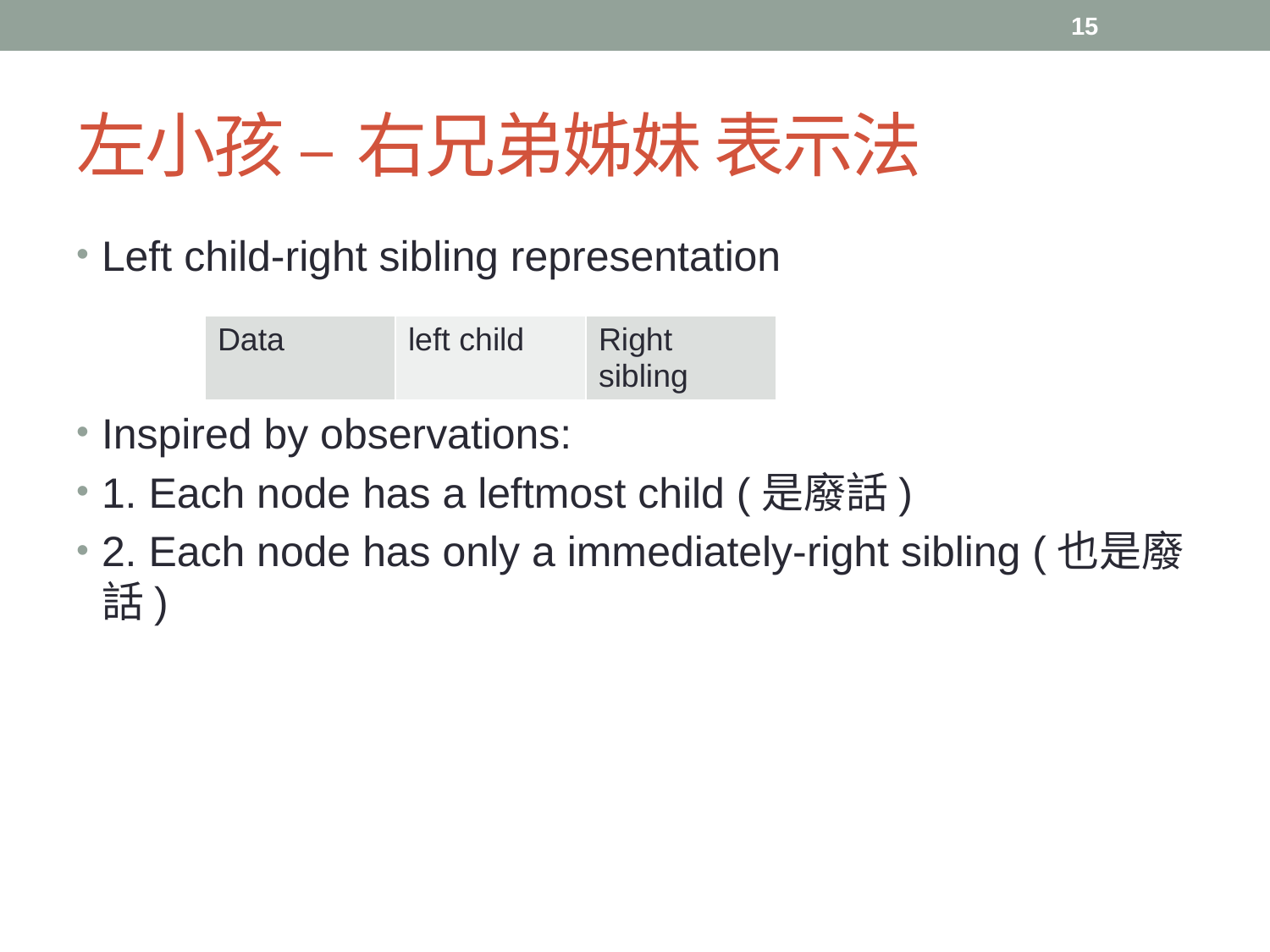

15
# 左小孩-右兄弟姊妹 表示法
Left child-right sibling representation

Inspired by observations:
1. Each node has a leftmost child (是廢話)
2. Each node has only a immediately-right sibling (也是廢話)

| Data | left child | Right sibling |
| --- | --- | --- |